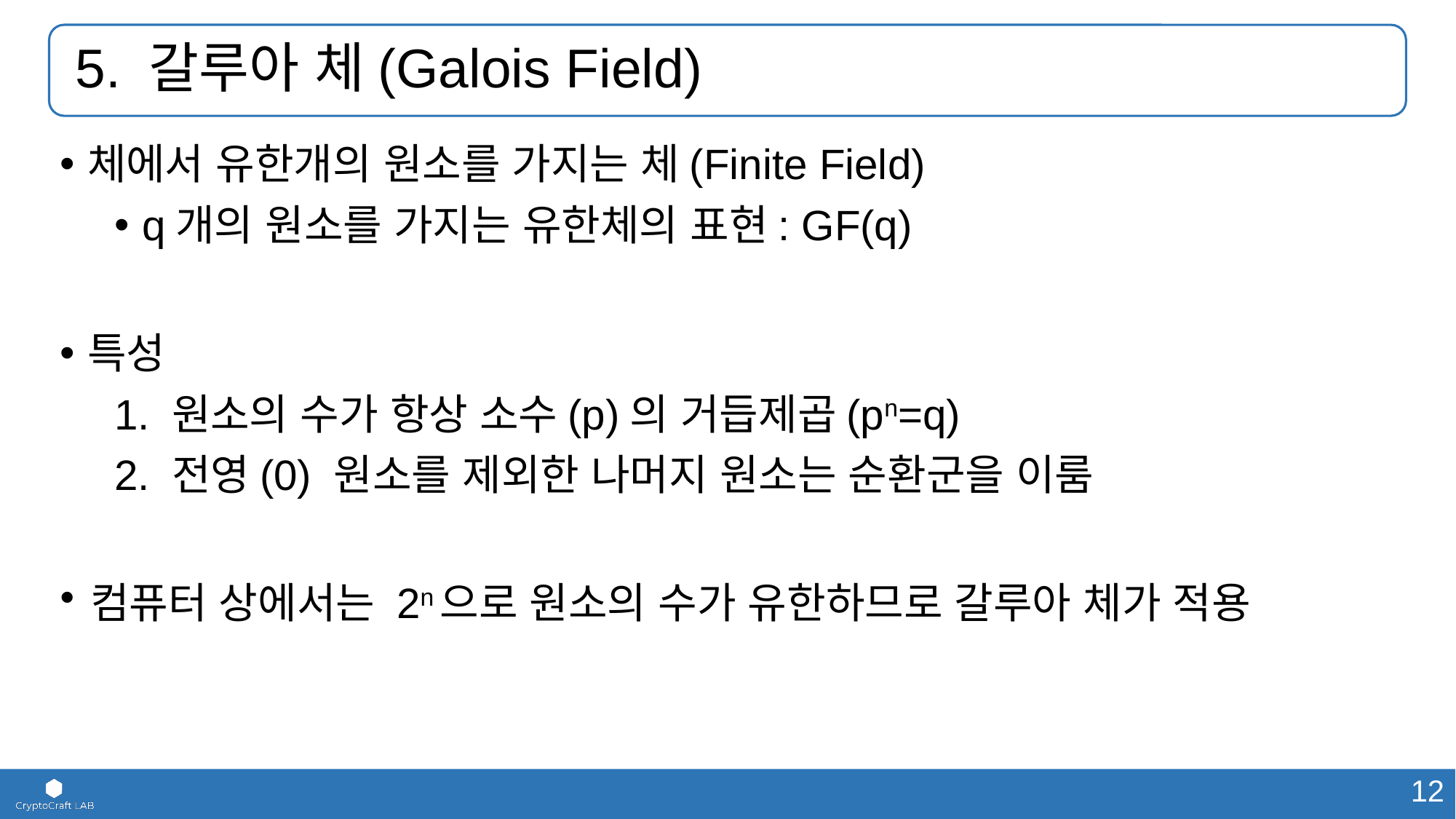

# 5. 갈루아 체(Galois Field)
체에서 유한개의 원소를 가지는 체(Finite Field)
q개의 원소를 가지는 유한체의 표현: GF(q)

특성
 원소의 수가 항상 소수(p)의 거듭제곱(pn=q)
 전영(0) 원소를 제외한 나머지 원소는 순환군을 이룸

컴퓨터 상에서는 2n으로 원소의 수가 유한하므로 갈루아 체가 적용